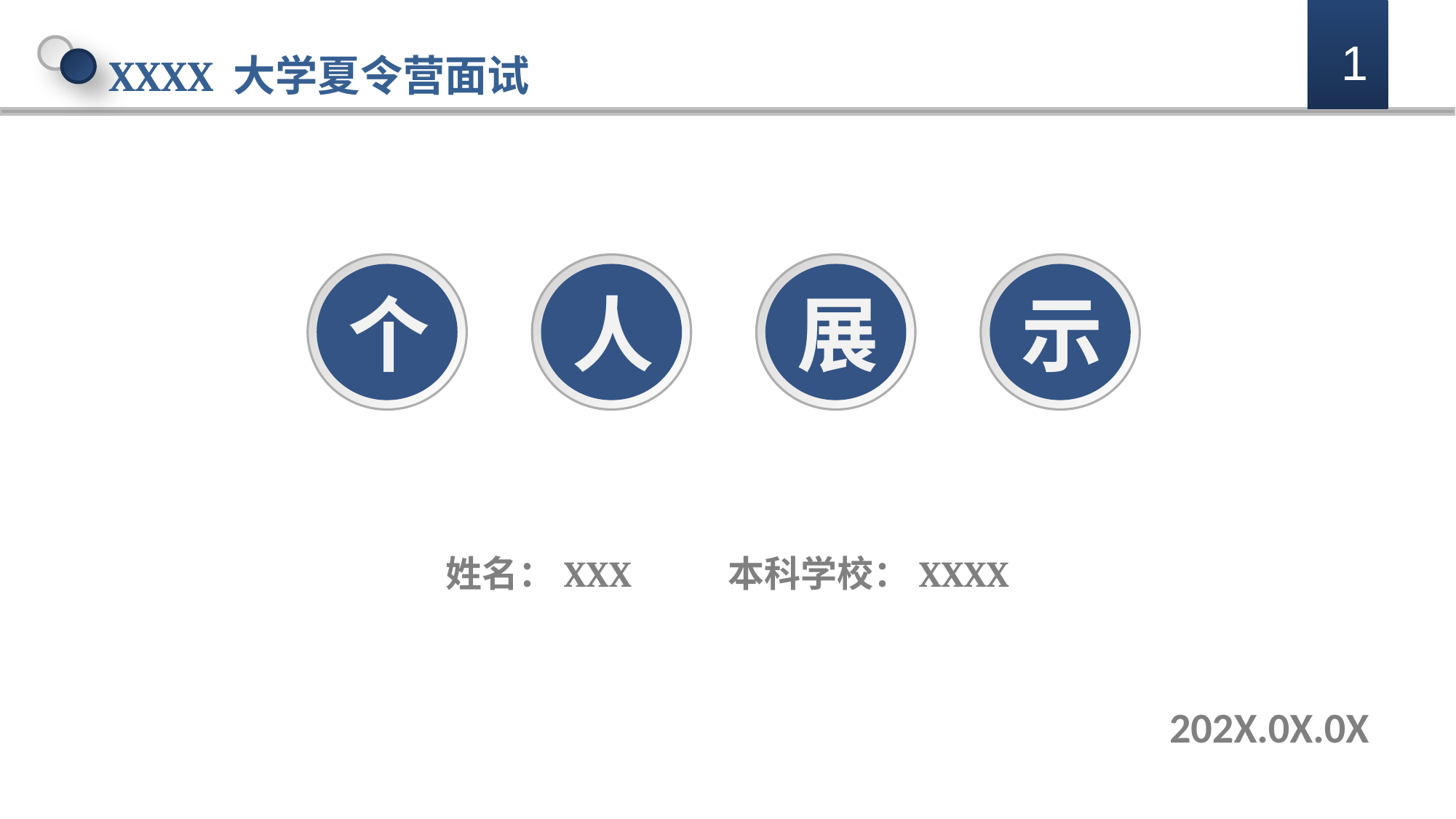

XXXX 大学夏令营面试
1

个

人

展

示
姓名：XXX           本科学校：XXXX
202X.0X.0X